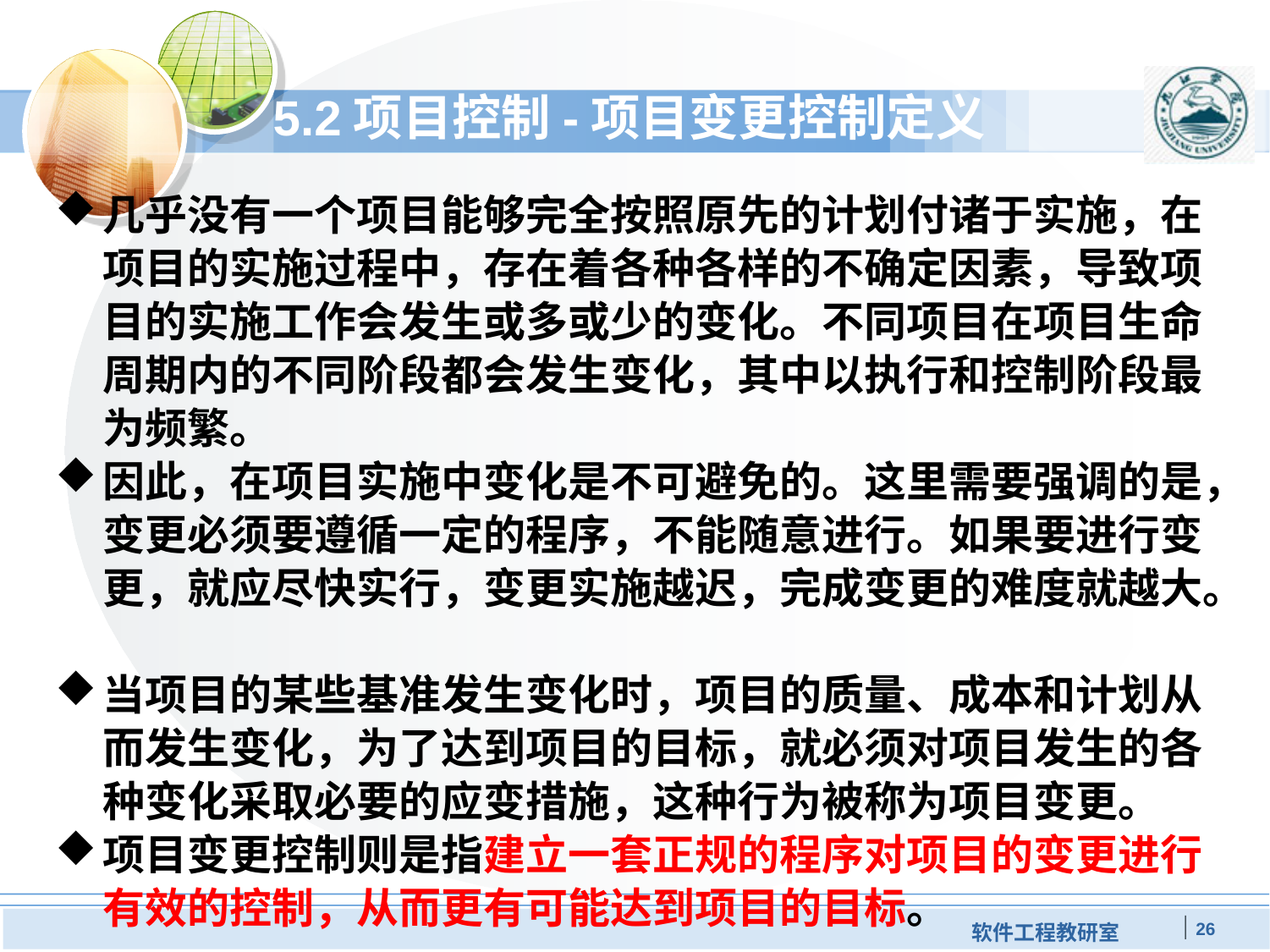

# 5.2项目控制-项目变更控制定义
几乎没有一个项目能够完全按照原先的计划付诸于实施，在项目的实施过程中，存在着各种各样的不确定因素，导致项目的实施工作会发生或多或少的变化。不同项目在项目生命周期内的不同阶段都会发生变化，其中以执行和控制阶段最为频繁。
因此，在项目实施中变化是不可避免的。这里需要强调的是，变更必须要遵循一定的程序，不能随意进行。如果要进行变更，就应尽快实行，变更实施越迟，完成变更的难度就越大。
当项目的某些基准发生变化时，项目的质量、成本和计划从而发生变化，为了达到项目的目标，就必须对项目发生的各种变化采取必要的应变措施，这种行为被称为项目变更。
项目变更控制则是指建立一套正规的程序对项目的变更进行有效的控制，从而更有可能达到项目的目标。